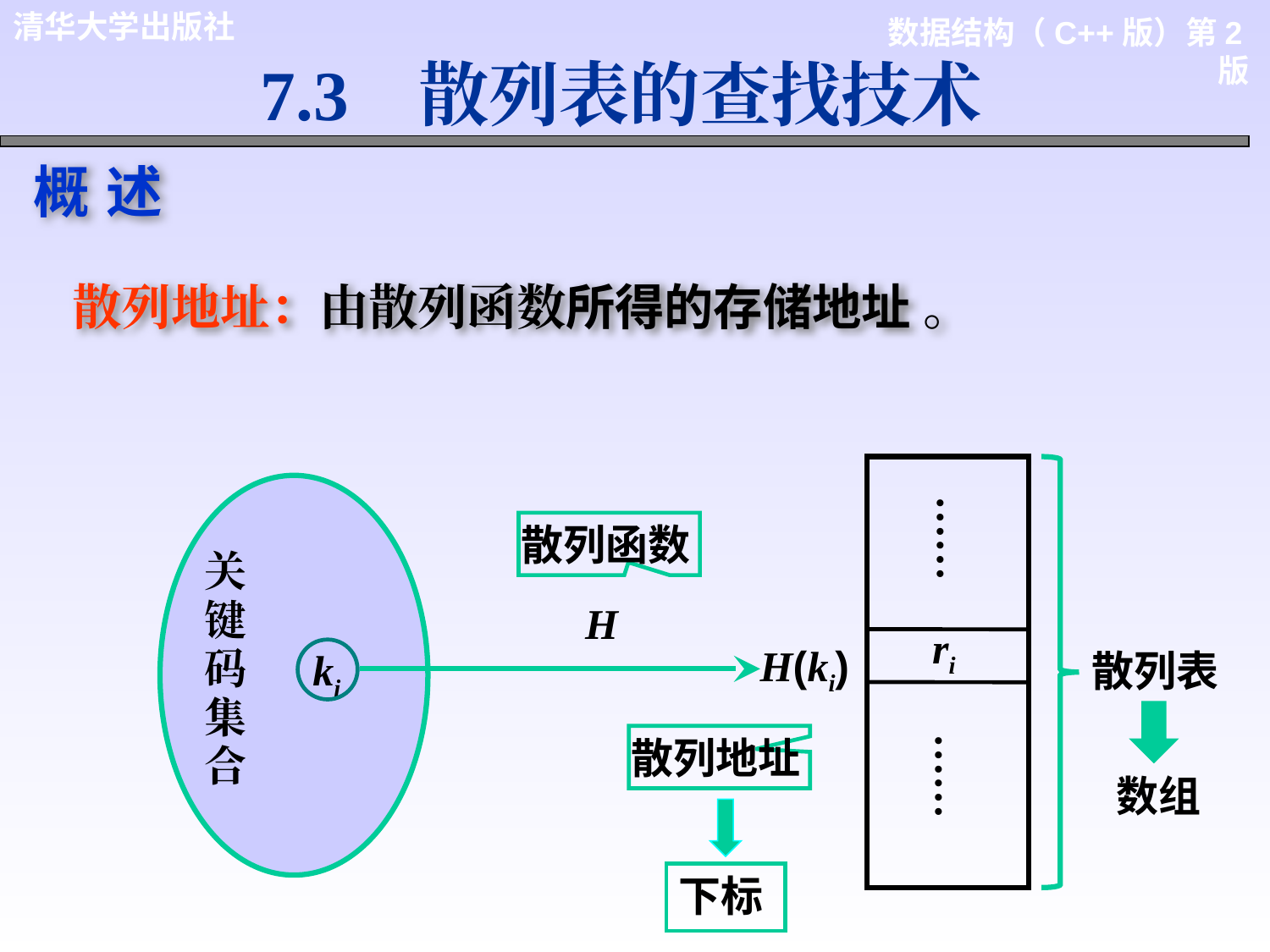

7.3   散列表的查找技术
概 述
散列地址：由散列函数所得的存储地址 。

     ri

散列表

散列函数
……
关键码集合
H
H(ki)

ki

数组
散列地址
……

下标